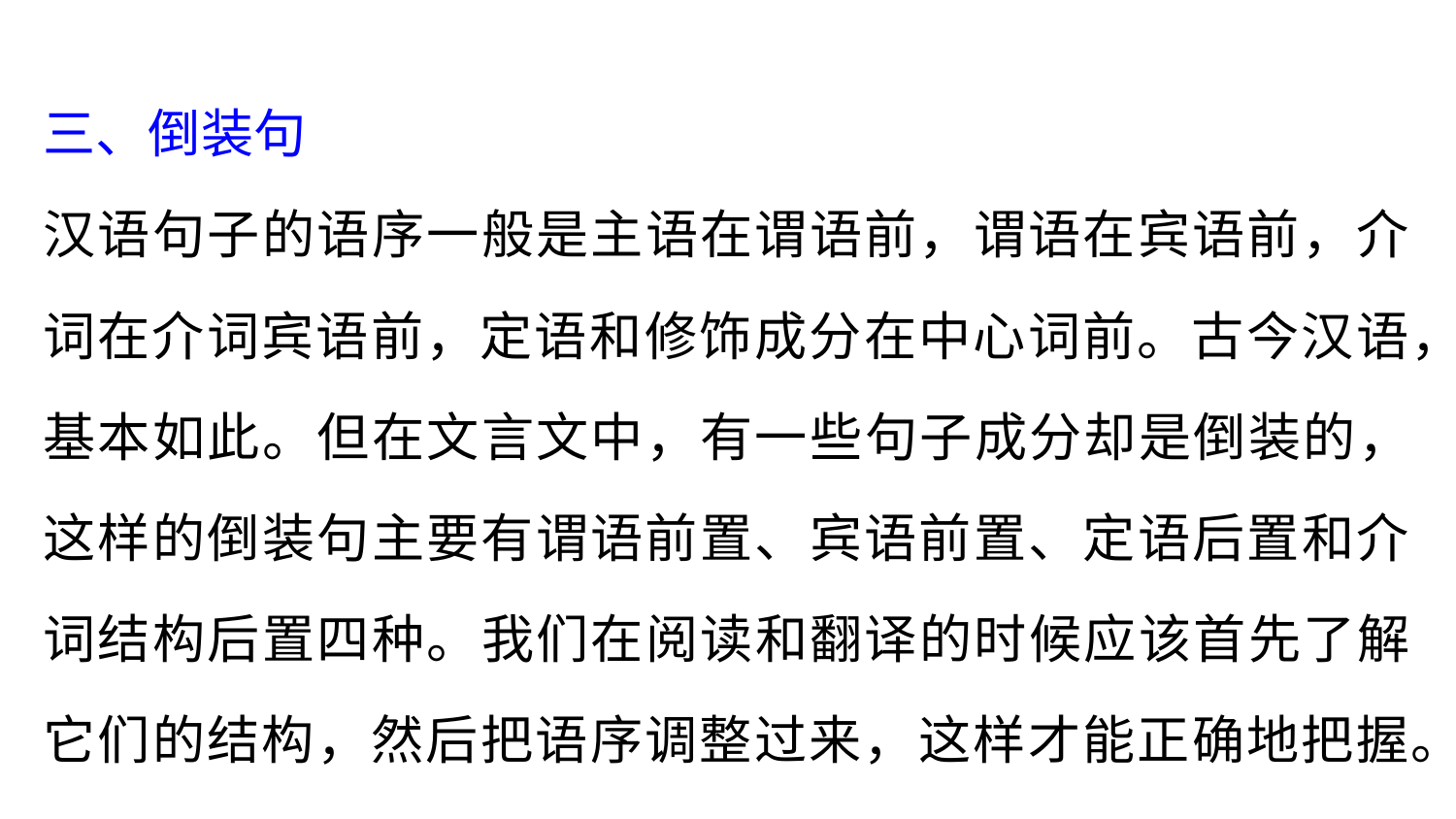

三、倒装句
汉语句子的语序一般是主语在谓语前，谓语在宾语前，介词在介词宾语前，定语和修饰成分在中心词前。古今汉语，基本如此。但在文言文中，有一些句子成分却是倒装的，这样的倒装句主要有谓语前置、宾语前置、定语后置和介词结构后置四种。我们在阅读和翻译的时候应该首先了解它们的结构，然后把语序调整过来，这样才能正确地把握。